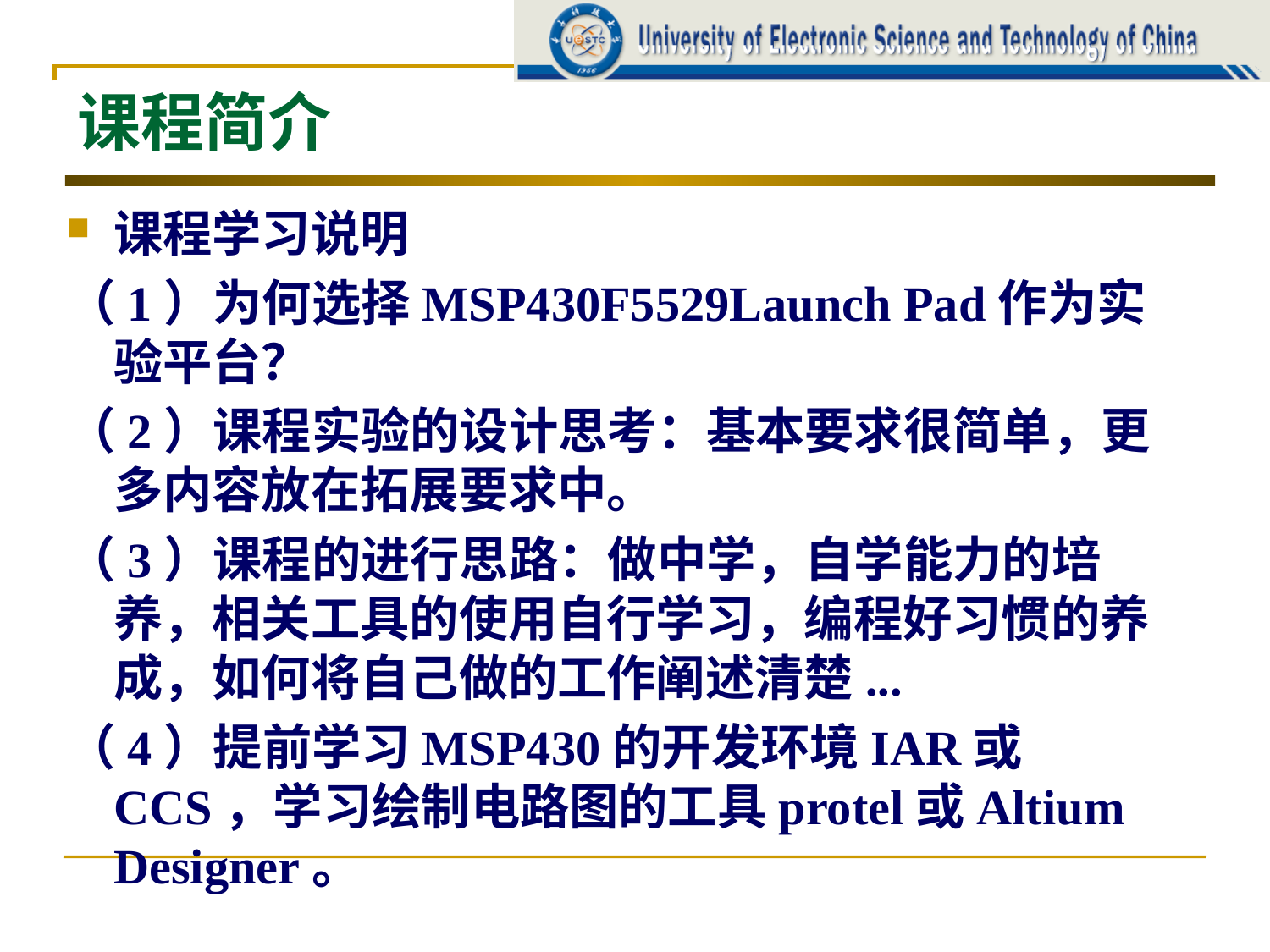

# 课程简介
课程学习说明
（1）为何选择MSP430F5529Launch Pad作为实验平台？
（2）课程实验的设计思考：基本要求很简单，更多内容放在拓展要求中。
（3）课程的进行思路：做中学，自学能力的培养，相关工具的使用自行学习，编程好习惯的养成，如何将自己做的工作阐述清楚...
（4）提前学习MSP430的开发环境IAR或CCS，学习绘制电路图的工具protel或Altium Designer。